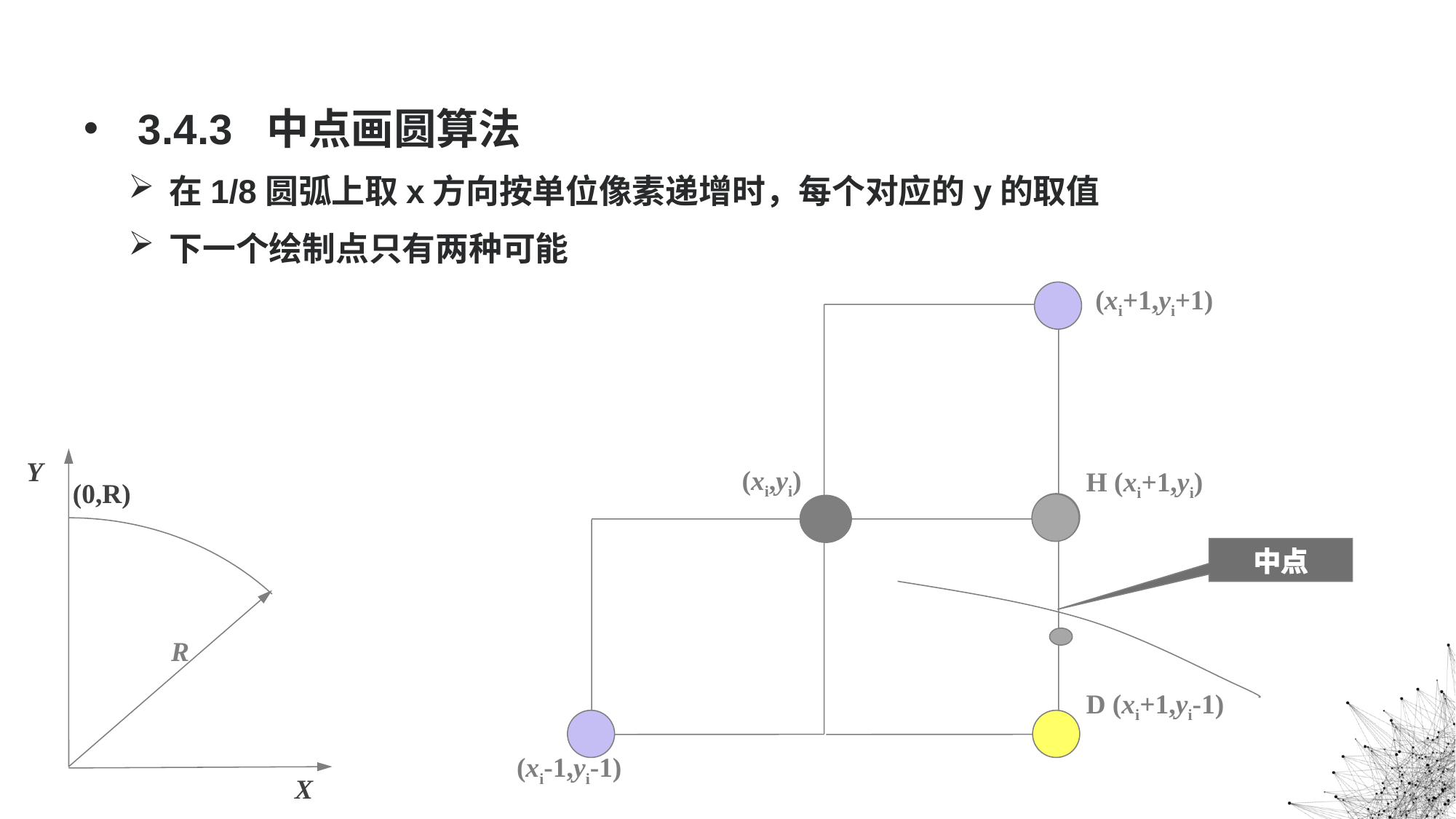

3.4.3  中点画圆算法
在1/8圆弧上取x方向按单位像素递增时，每个对应的y的取值
下一个绘制点只有两种可能

(xi+1,yi+1)

(xi,yi)

H (xi+1,yi)

D (xi+1,yi-1)

(xi-1,yi-1)

Y

(0,R)

中点

R

X